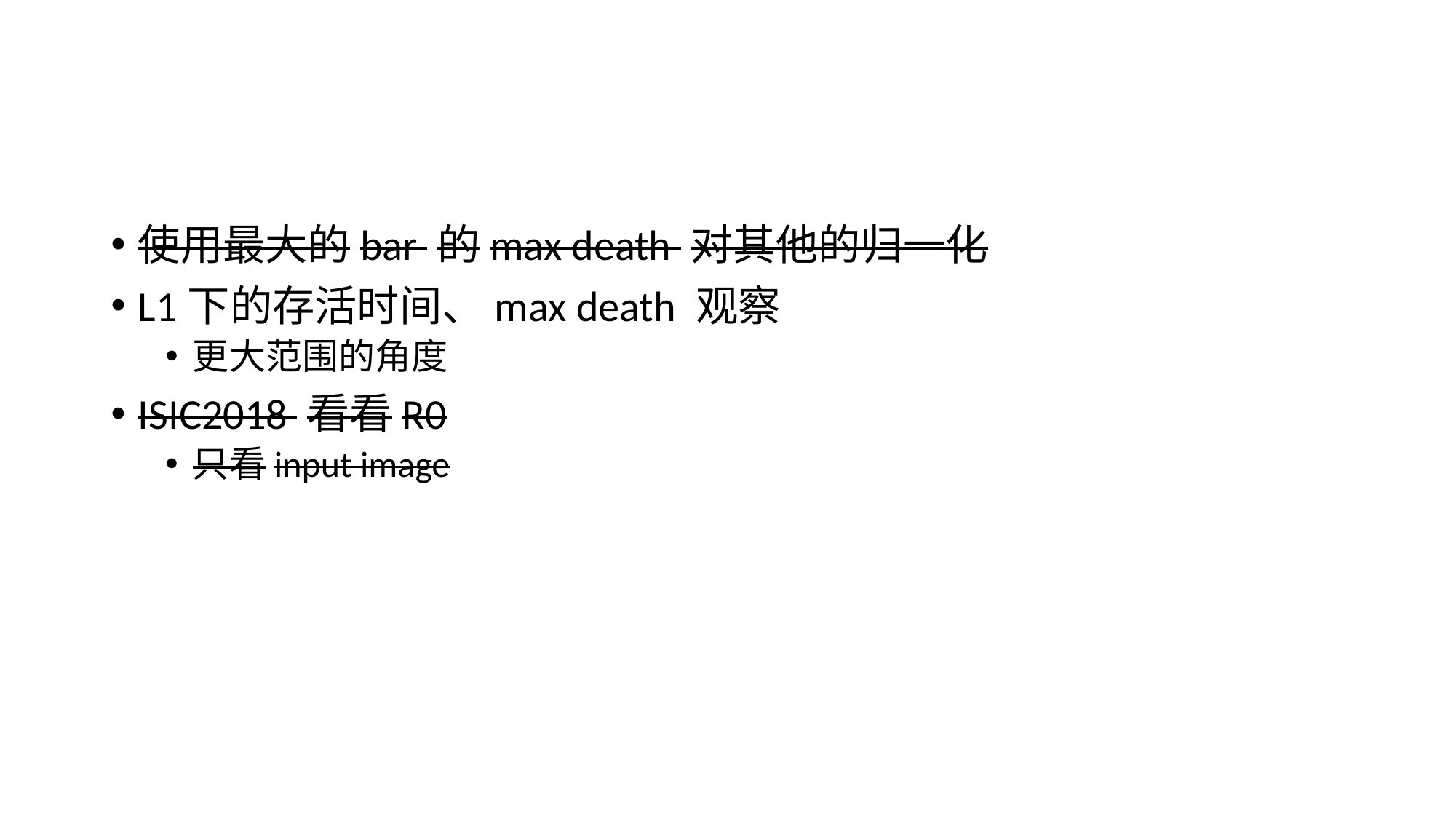

#
使用最大的bar 的max death 对其他的归一化
L1下的存活时间、max death 观察
更大范围的角度
ISIC2018 看看R0
只看input image

12